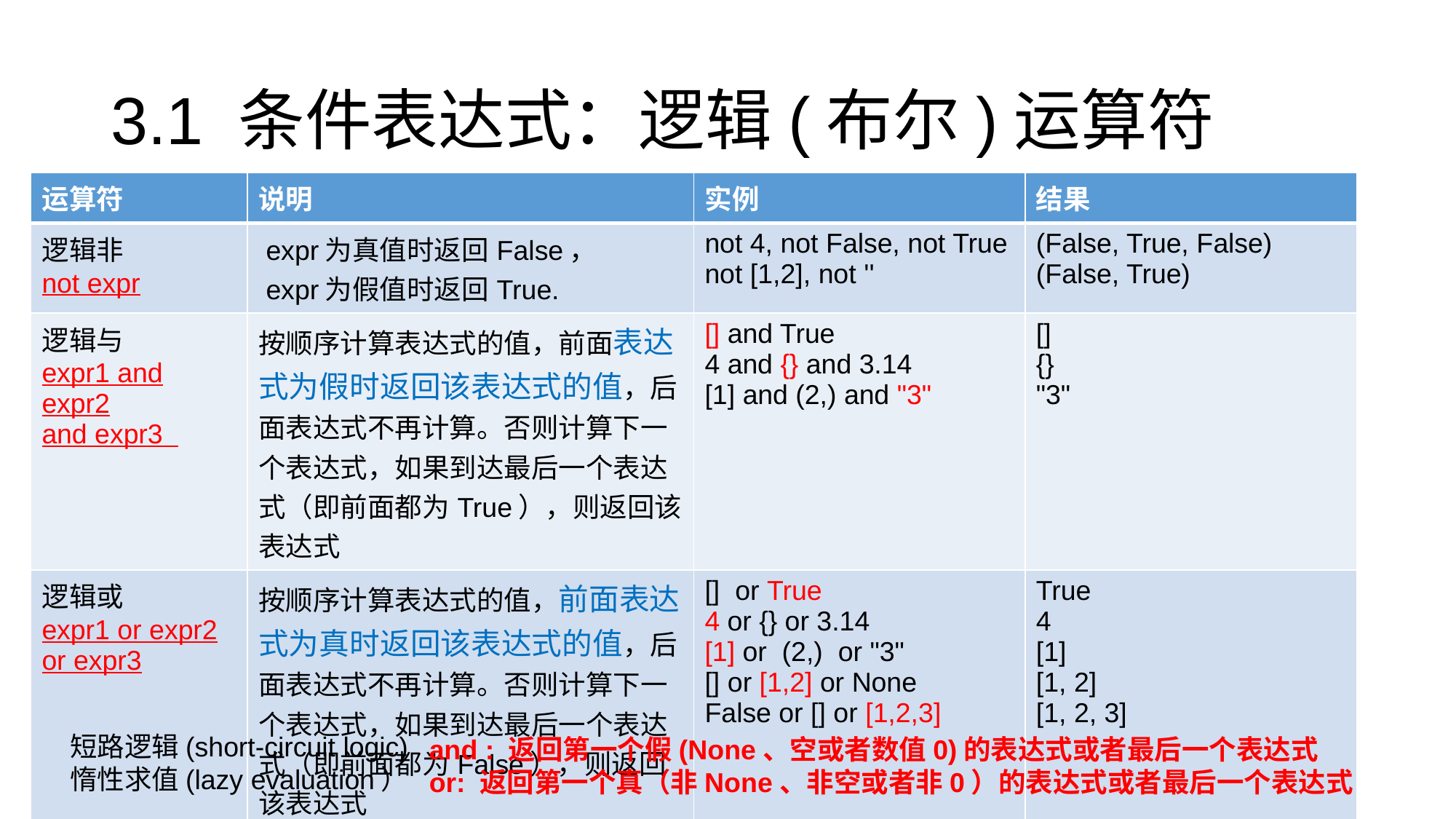

# 3.1 条件表达式：逻辑(布尔)运算符
| 运算符 | 说明 | 实例 | 结果 |
| --- | --- | --- | --- |
| 逻辑非 not expr | expr为真值时返回False， expr为假值时返回True. | not 4, not False, not True not [1,2], not '' | (False, True, False) (False, True) |
| 逻辑与 expr1 and expr2 and expr3 | 按顺序计算表达式的值，前面表达式为假时返回该表达式的值，后面表达式不再计算。否则计算下一个表达式，如果到达最后一个表达式（即前面都为True），则返回该表达式 | [] and True 4 and {} and 3.14 [1] and (2,) and "3" | [] {} "3" |
| 逻辑或 expr1 or expr2 or expr3 | 按顺序计算表达式的值，前面表达式为真时返回该表达式的值，后面表达式不再计算。否则计算下一个表达式，如果到达最后一个表达式（即前面都为False），则返回该表达式 | [] or True 4 or {} or 3.14 [1] or (2,) or "3" [] or [1,2] or None False or [] or [1,2,3] | True 4 [1] [1, 2] [1, 2, 3] |
短路逻辑(short-circuit logic)
惰性求值(lazy evaluation）
and : 返回第一个假(None、空或者数值0)的表达式或者最后一个表达式
or: 返回第一个真（非None、非空或者非0）的表达式或者最后一个表达式